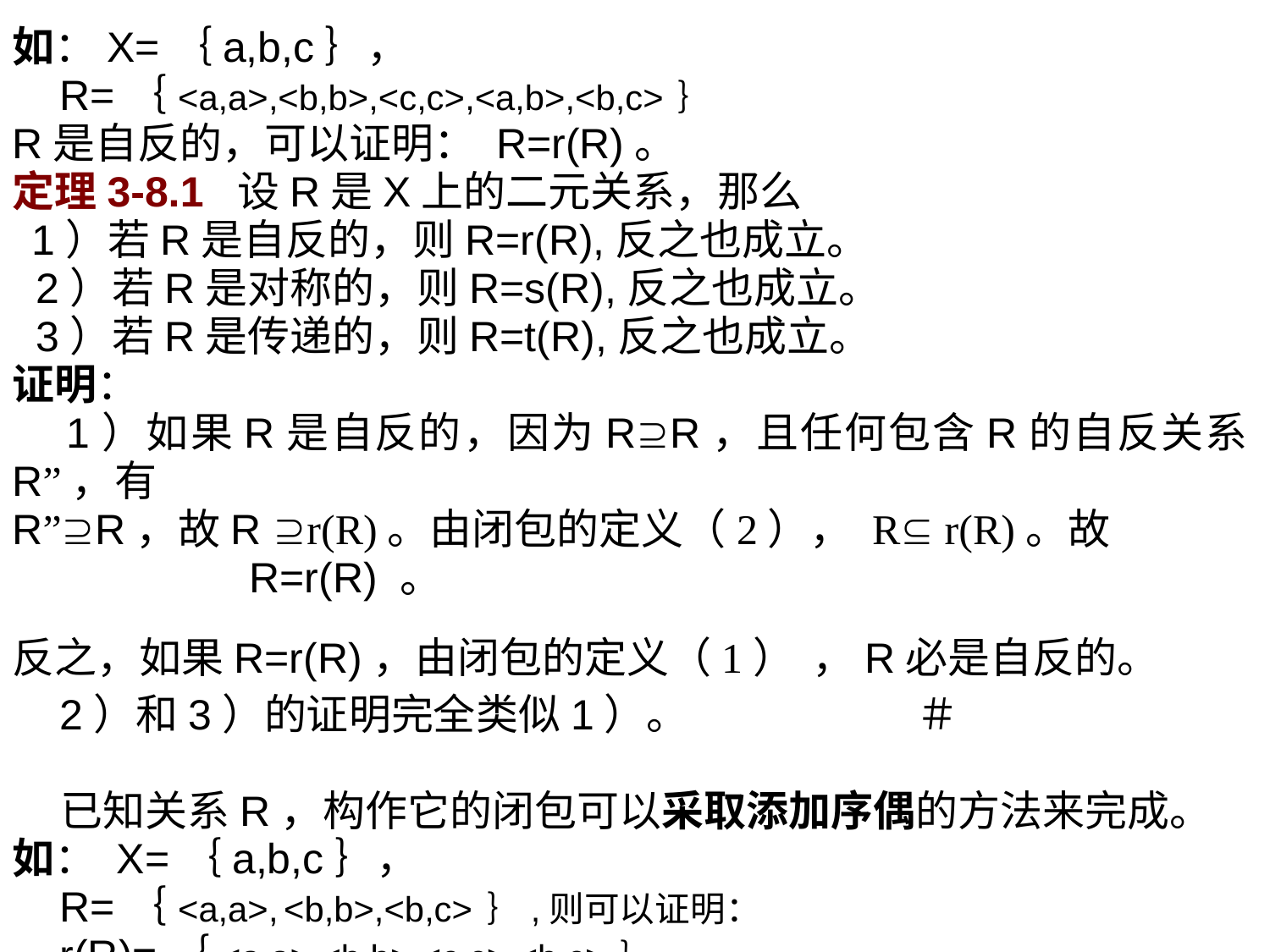

如：X=｛a,b,c｝，
    R=｛<a,a>,<b,b>,<c,c>,<a,b>,<b,c> ｝
R是自反的，可以证明： R=r(R)。
定理3-8.1  设R是X上的二元关系，那么
  1）若R是自反的，则R=r(R),反之也成立。
  2）若R是对称的，则R=s(R),反之也成立。
  3）若R是传递的，则R=t(R),反之也成立。
证明：
    1）如果R是自反的，因为R⊇R，且任何包含R的自反关系R”，有
R”⊇R，故R ⊇r(R)。由闭包的定义（2）， R⊆ r(R)。故
                    R=r(R) 。
反之，如果R=r(R)，由闭包的定义（1） ，R必是自反的。
    2）和3）的证明完全类似1）。                        ＃

    已知关系R，构作它的闭包可以采取添加序偶的方法来完成。
如： X=｛a,b,c｝，
    R=｛<a,a>, <b,b>,<b,c> ｝,则可以证明：
    r(R)=｛<a,a>,<b,b>,<c,c>,<b,c> ｝